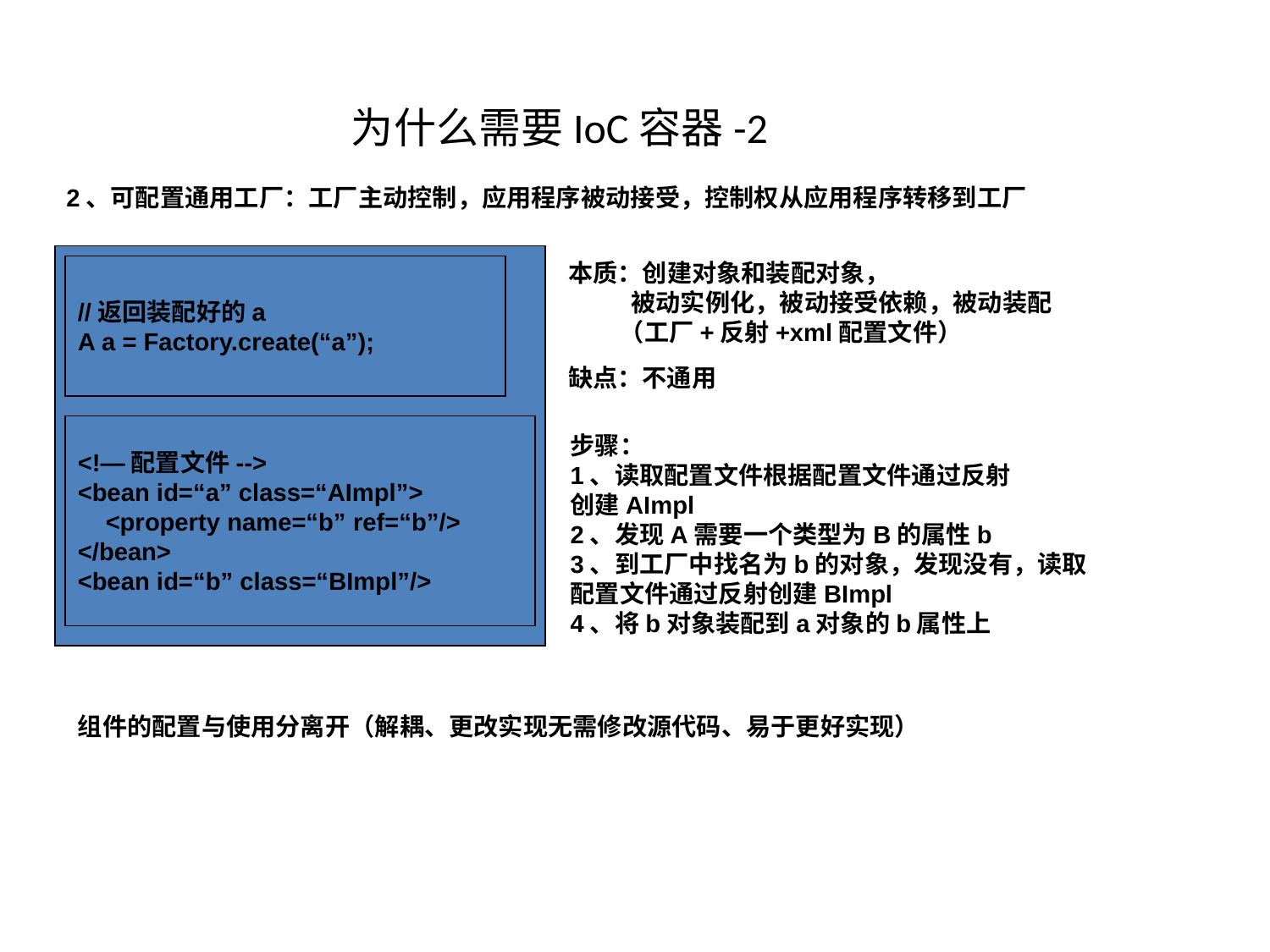

# 为什么需要IoC容器-2
2、可配置通用工厂：工厂主动控制，应用程序被动接受，控制权从应用程序转移到工厂

//返回装配好的a
A a = Factory.create(“a”);
本质：创建对象和装配对象，
          被动实例化，被动接受依赖，被动装配
        （工厂+反射+xml配置文件）
缺点：不通用
<!—配置文件-->
<bean id=“a” class=“AImpl”>
    <property name=“b” ref=“b”/>
</bean>
<bean id=“b” class=“BImpl”/>
步骤：
1、读取配置文件根据配置文件通过反射
创建AImpl
2、发现A需要一个类型为B的属性b
3、到工厂中找名为b的对象，发现没有，读取
配置文件通过反射创建BImpl
4、将b对象装配到a对象的b属性上

组件的配置与使用分离开（解耦、更改实现无需修改源代码、易于更好实现）